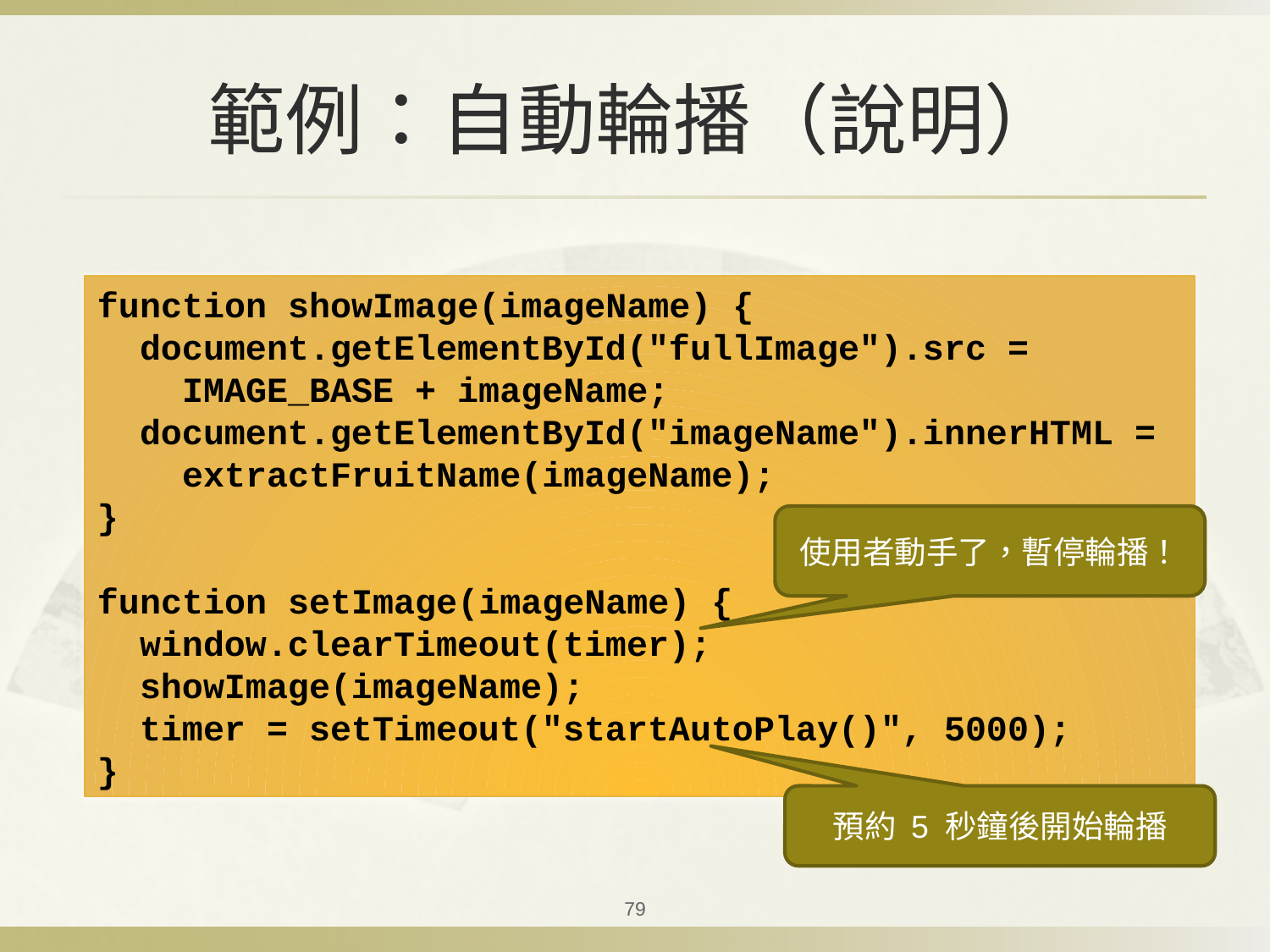

# 範例：自動輪播（說明）
function showImage(imageName) {
  document.getElementById("fullImage").src =
    IMAGE_BASE + imageName;
  document.getElementById("imageName").innerHTML =
    extractFruitName(imageName);
}

function setImage(imageName) {
  window.clearTimeout(timer);
  showImage(imageName);
  timer = setTimeout("startAutoPlay()", 5000);
}
使用者動手了，暫停輪播！
預約 5 秒鐘後開始輪播
79